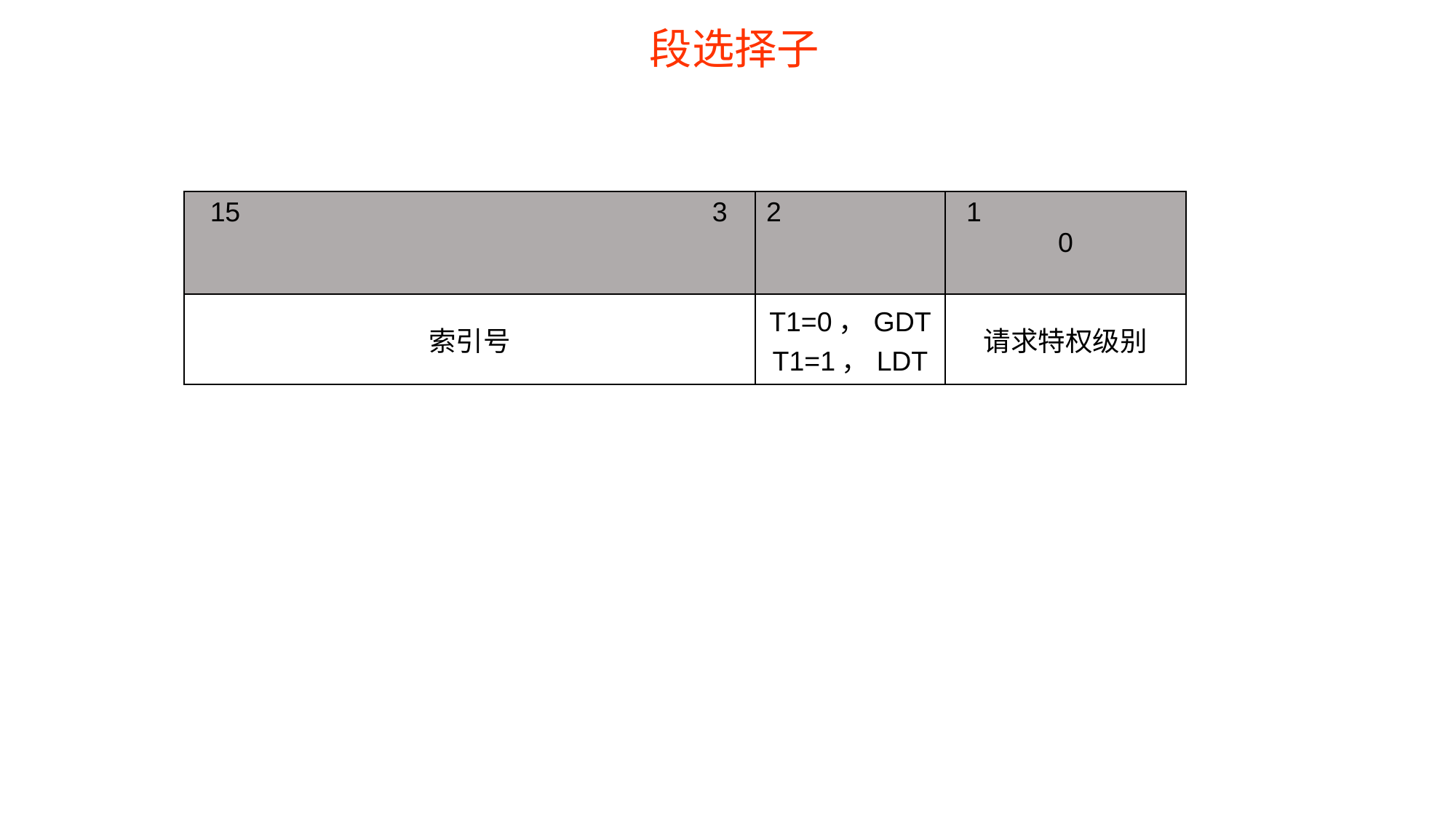

段选择子
| 15 3 | 2 | 1 0 |
| --- | --- | --- |
| 索引号 | T1=0，GDT T1=1，LDT | 请求特权级别 |